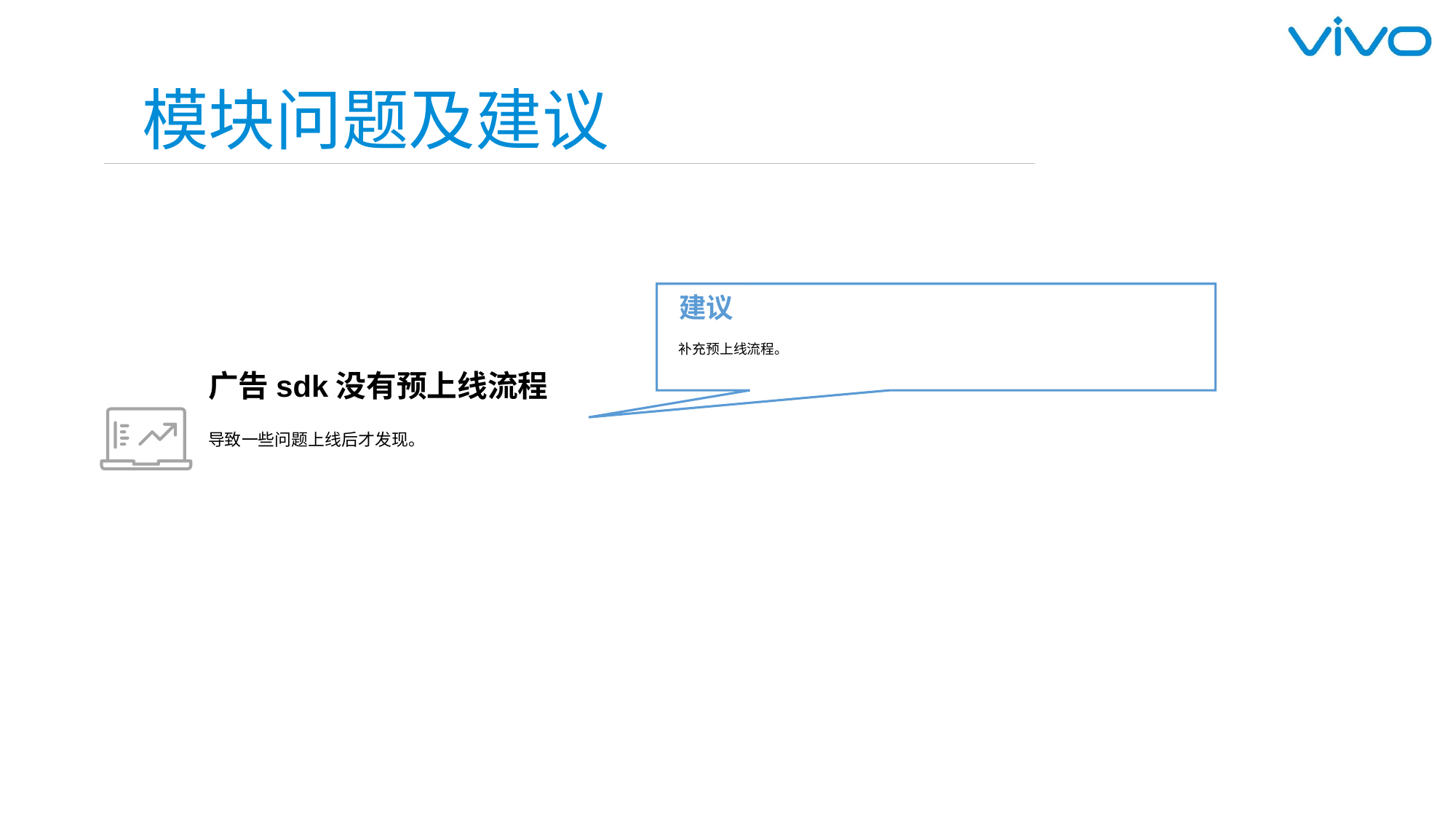

# 模块问题及建议

建议
补充预上线流程。
广告sdk没有预上线流程
导致一些问题上线后才发现。